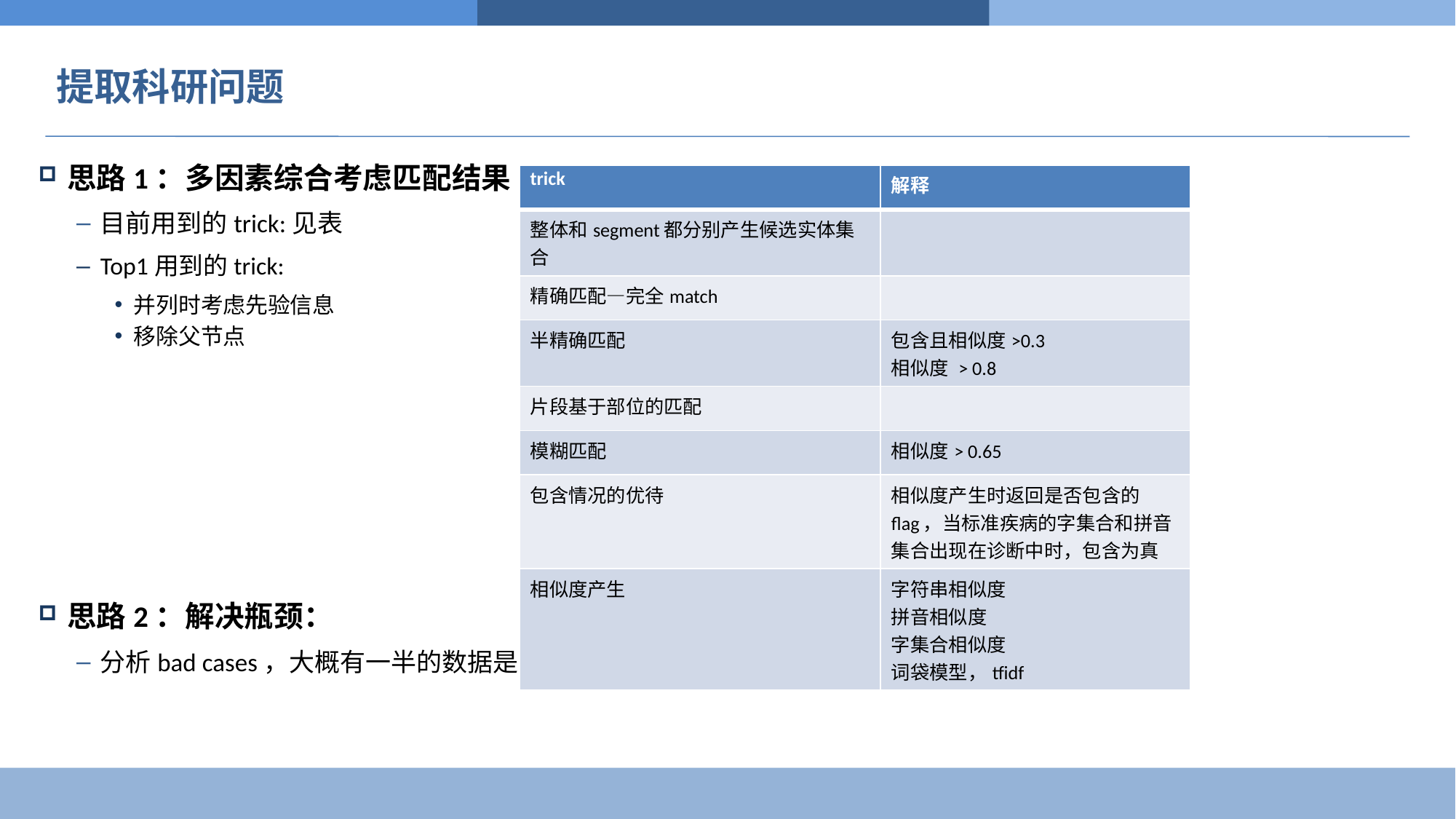

# 提取科研问题
思路1：多因素综合考虑匹配结果
目前用到的trick:见表
Top1用到的trick:
并列时考虑先验信息
移除父节点

思路2：解决瓶颈：
分析bad cases，大概有一半的数据是由于新词引进造成的

| trick | 解释 |
| --- | --- |
| 整体和segment都分别产生候选实体集合 |  |
| 精确匹配—完全match |  |
| 半精确匹配 | 包含且相似度>0.3 相似度 > 0.8 |
| 片段基于部位的匹配 |  |
| 模糊匹配 | 相似度> 0.65 |
| 包含情况的优待 | 相似度产生时返回是否包含的flag，当标准疾病的字集合和拼音集合出现在诊断中时，包含为真 |
| 相似度产生 | 字符串相似度 拼音相似度 字集合相似度 词袋模型，tfidf |